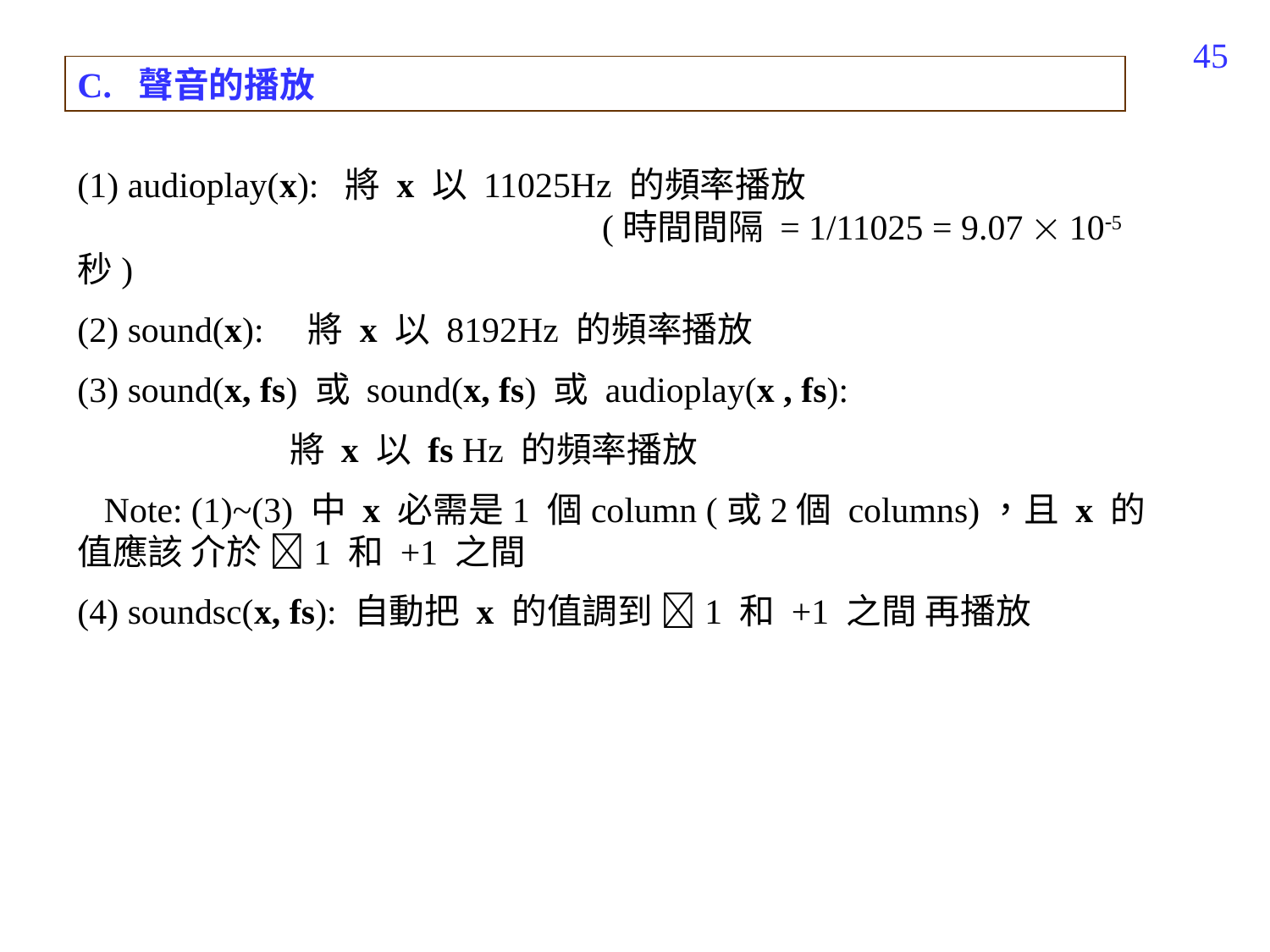

45
C.  聲音的播放
(1) audioplay(x):  將 x 以 11025Hz 的頻率播放
                                                           (時間間隔 = 1/11025 = 9.07 × 10−5 秒)
(2) sound(x):    將 x 以 8192Hz 的頻率播放
(3) sound(x, fs) 或 sound(x, fs) 或 audioplay(x , fs):
                          將 x 以 fs Hz 的頻率播放
   Note: (1)~(3) 中 x 必需是1 個column (或2個 columns)，且 x 的值應該 介於 −1 和 +1 之間
(4) soundsc(x, fs): 自動把 x 的值調到 −1 和 +1 之間 再播放